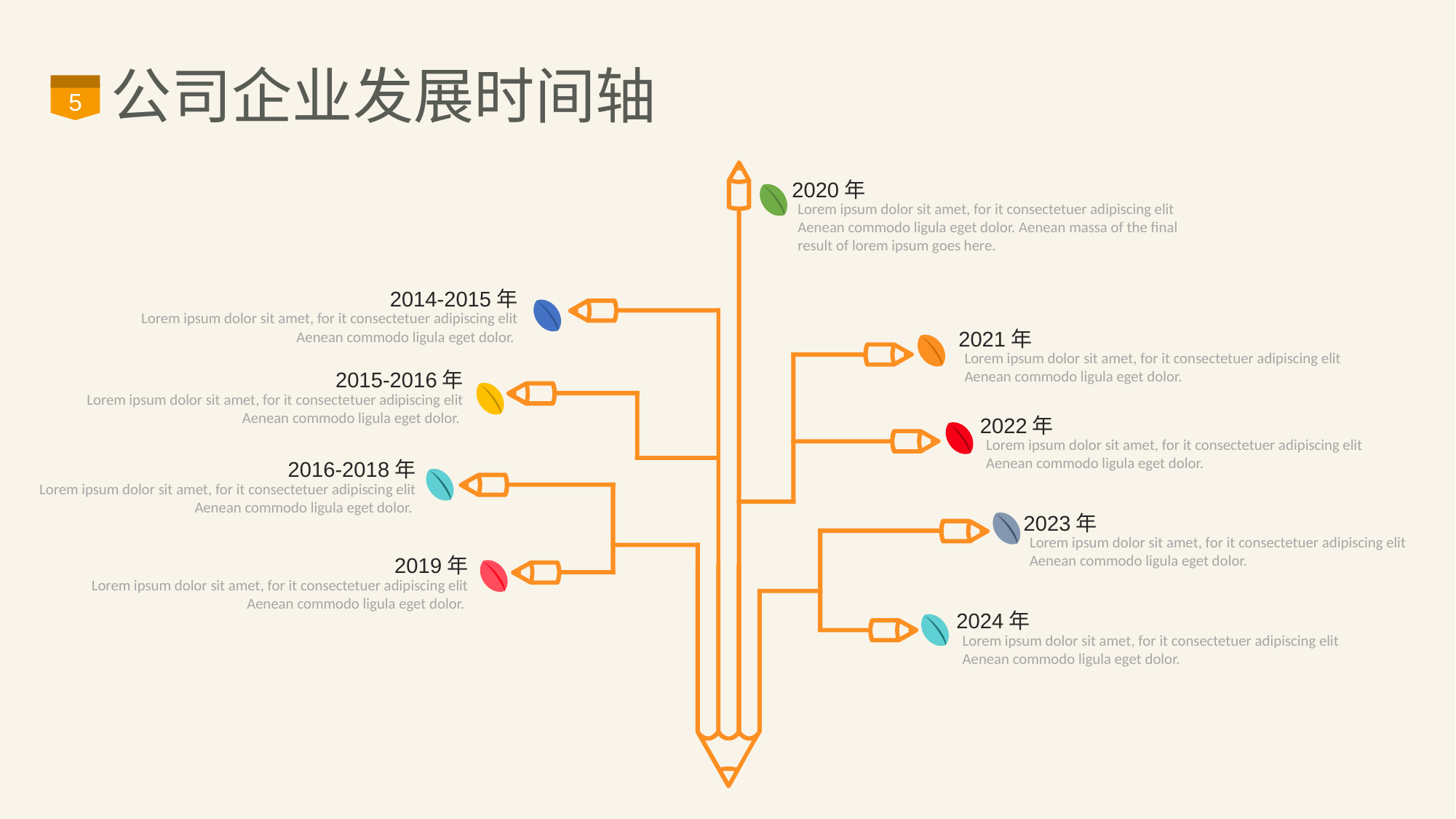

# 公司企业发展时间轴
5

2020年
Lorem ipsum dolor sit amet, for it consectetuer adipiscing elit Aenean commodo ligula eget dolor. Aenean massa of the final result of lorem ipsum goes here.

2014-2015年
Lorem ipsum dolor sit amet, for it consectetuer adipiscing elit Aenean commodo ligula eget dolor.

2021年
Lorem ipsum dolor sit amet, for it consectetuer adipiscing elit Aenean commodo ligula eget dolor.

2015-2016年
Lorem ipsum dolor sit amet, for it consectetuer adipiscing elit Aenean commodo ligula eget dolor.

2022年
Lorem ipsum dolor sit amet, for it consectetuer adipiscing elit Aenean commodo ligula eget dolor.

2016-2018年
Lorem ipsum dolor sit amet, for it consectetuer adipiscing elit Aenean commodo ligula eget dolor.

2023年
Lorem ipsum dolor sit amet, for it consectetuer adipiscing elit Aenean commodo ligula eget dolor.

2019年
Lorem ipsum dolor sit amet, for it consectetuer adipiscing elit Aenean commodo ligula eget dolor.

2024年
Lorem ipsum dolor sit amet, for it consectetuer adipiscing elit Aenean commodo ligula eget dolor.